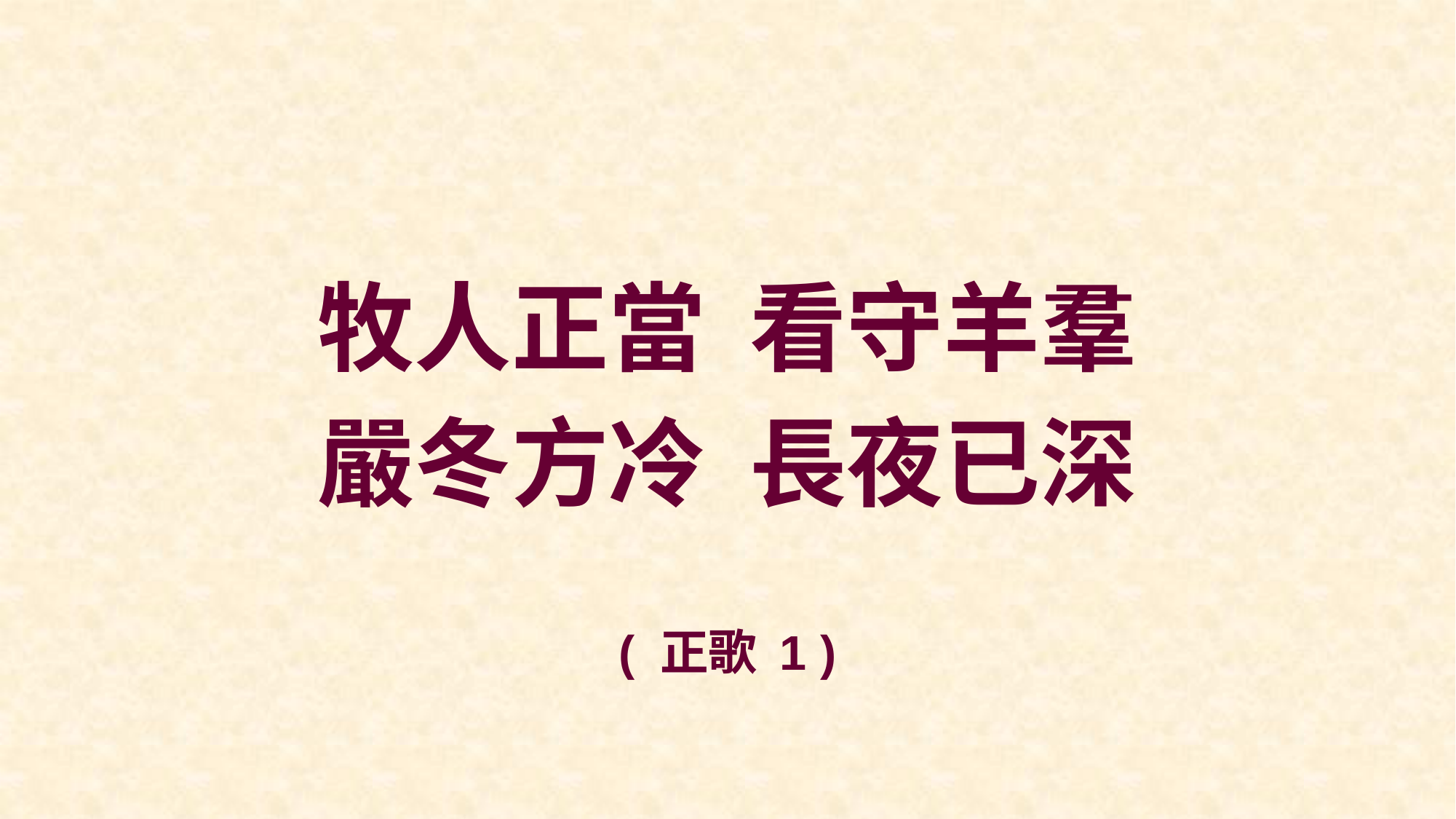

牧人正當  看守羊羣
嚴冬方冷  長夜已深
( 正歌 1 )